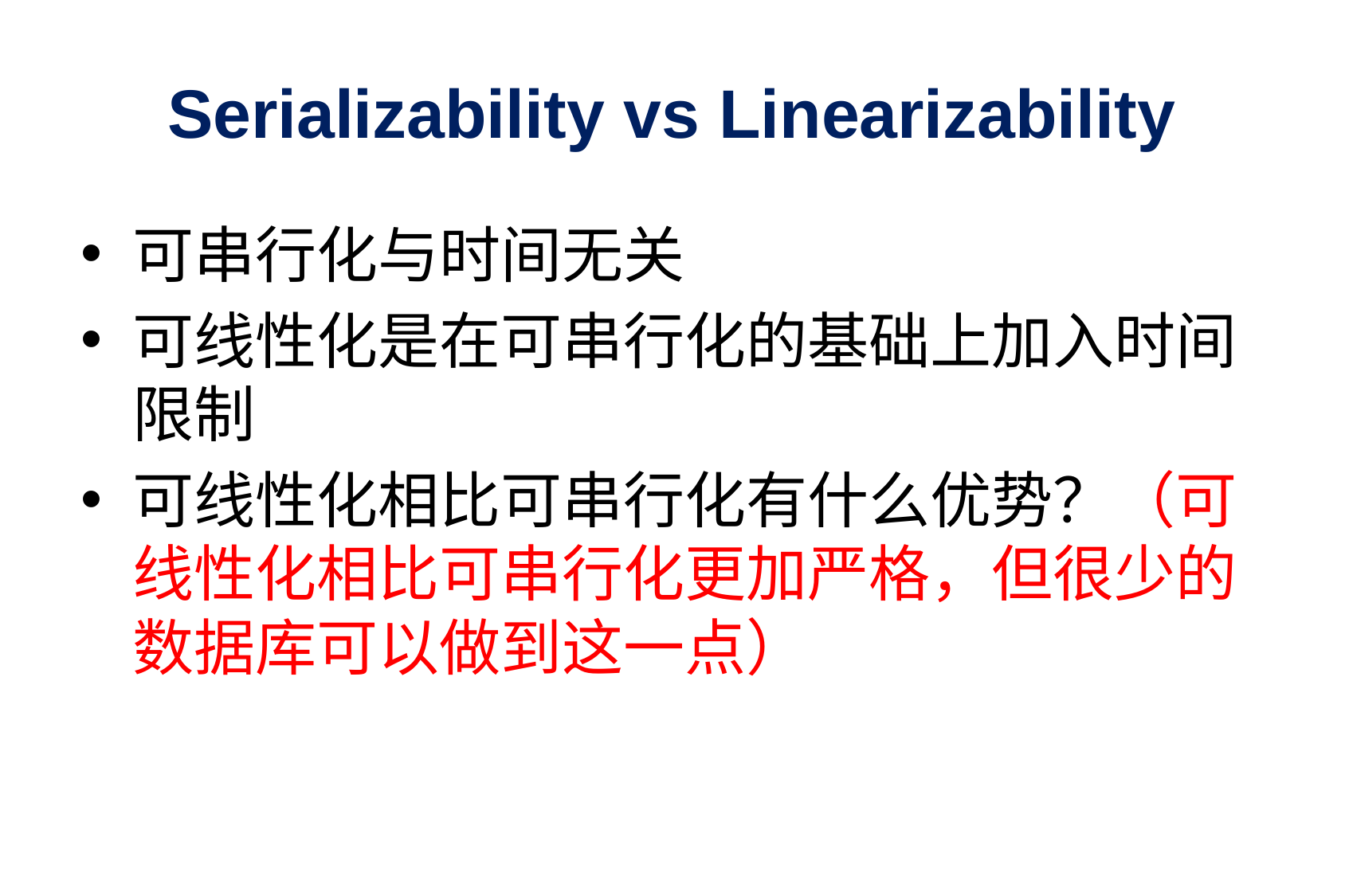

# Serializability vs Linearizability
可串行化与时间无关
可线性化是在可串行化的基础上加入时间限制
可线性化相比可串行化有什么优势？（可线性化相比可串行化更加严格，但很少的数据库可以做到这一点）